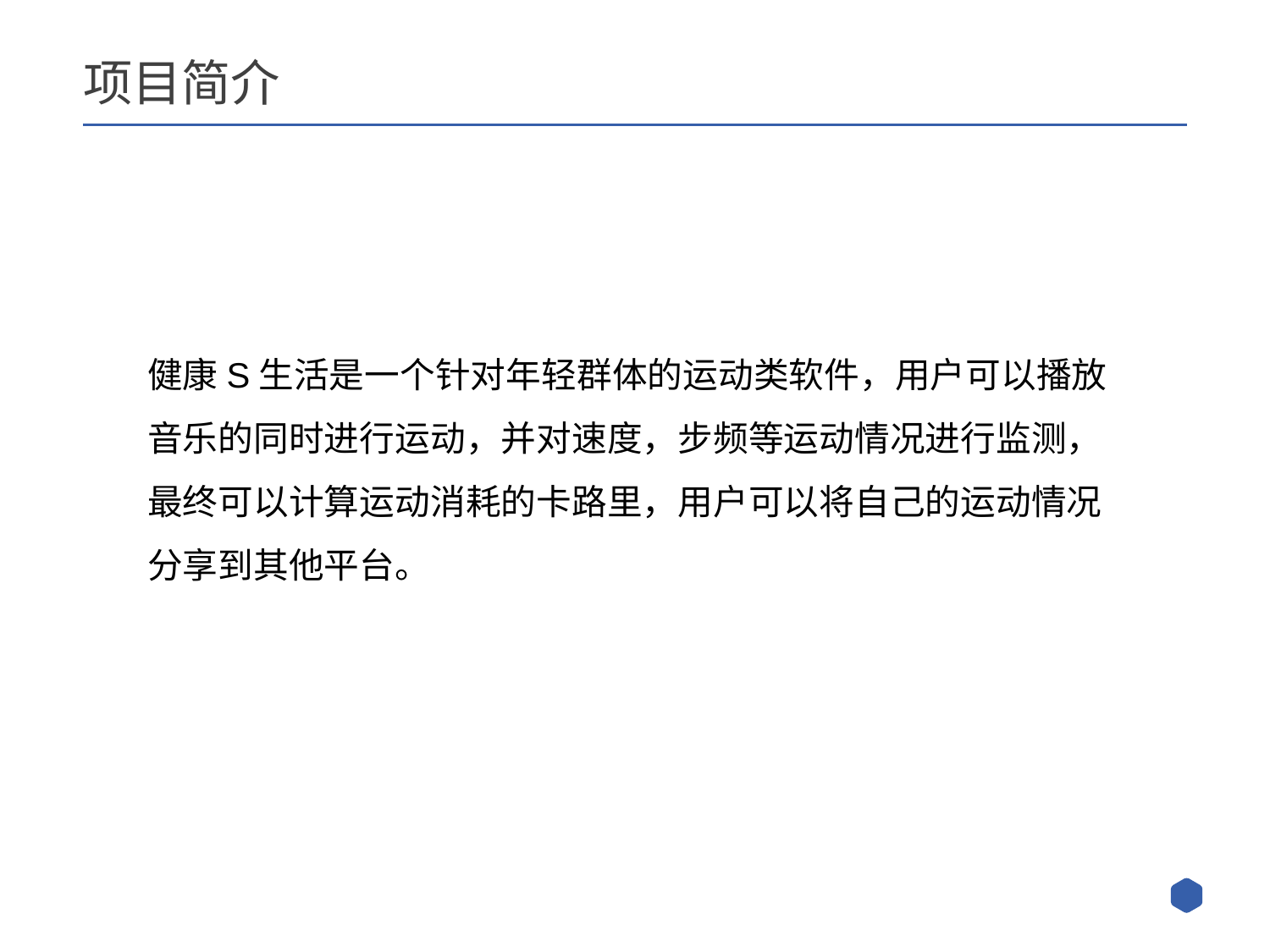

项目简介
健康S生活是一个针对年轻群体的运动类软件，用户可以播放音乐的同时进行运动，并对速度，步频等运动情况进行监测，最终可以计算运动消耗的卡路里，用户可以将自己的运动情况分享到其他平台。